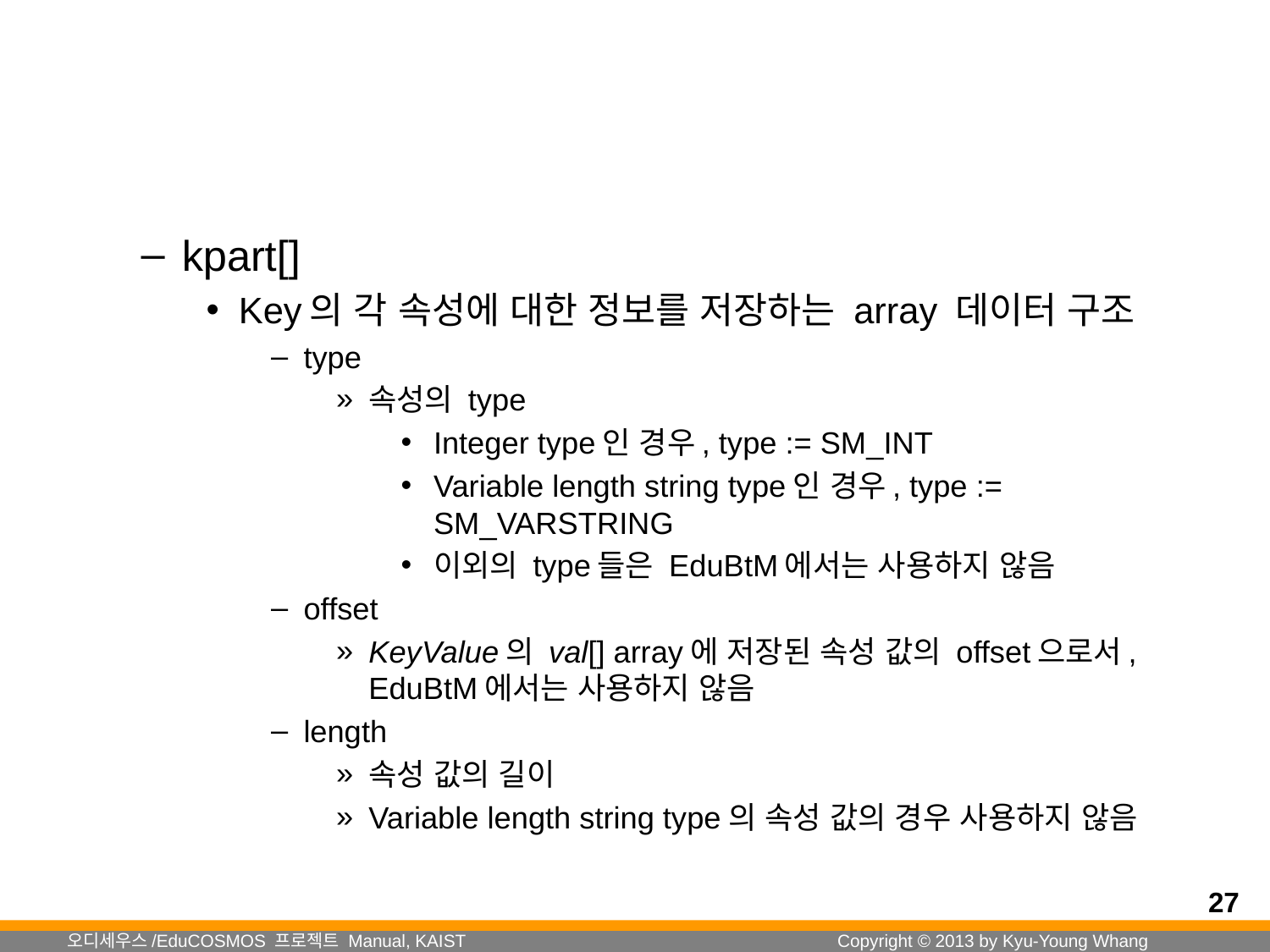

#
kpart[]
Key의 각 속성에 대한 정보를 저장하는 array 데이터 구조
type
속성의 type
Integer type인 경우, type := SM_INT
Variable length string type인 경우, type := SM_VARSTRING
이외의 type들은 EduBtM에서는 사용하지 않음
offset
KeyValue의 val[] array에 저장된 속성 값의 offset으로서, EduBtM에서는 사용하지 않음
length
속성 값의 길이
Variable length string type의 속성 값의 경우 사용하지 않음